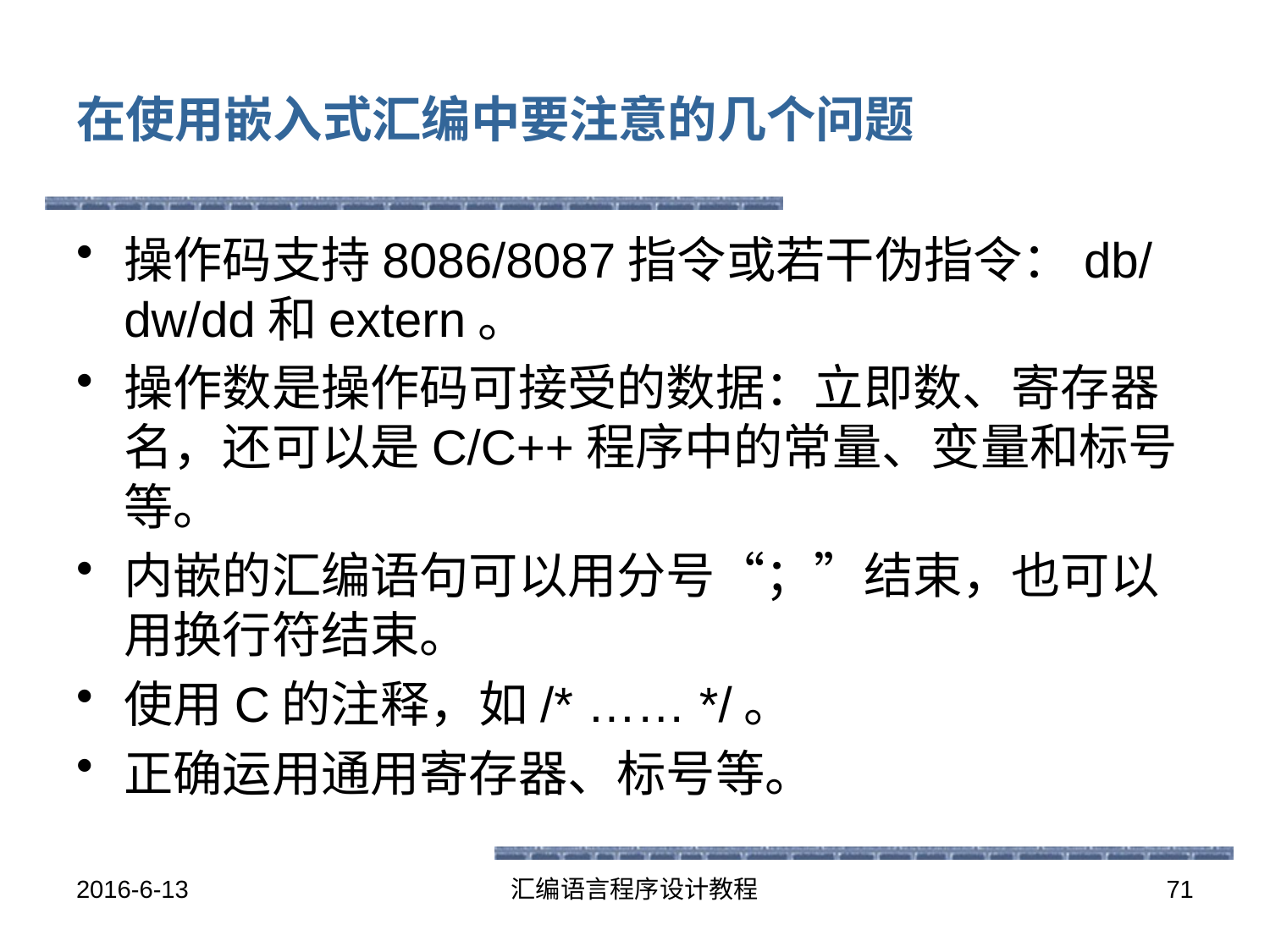

# 在使用嵌入式汇编中要注意的几个问题
操作码支持8086/8087指令或若干伪指令：db/dw/dd和extern。
操作数是操作码可接受的数据：立即数、寄存器名，还可以是C/C++程序中的常量、变量和标号等。
内嵌的汇编语句可以用分号“；”结束，也可以用换行符结束。
使用C的注释，如/* …… */。
正确运用通用寄存器、标号等。
2016-6-13
汇编语言程序设计教程
71